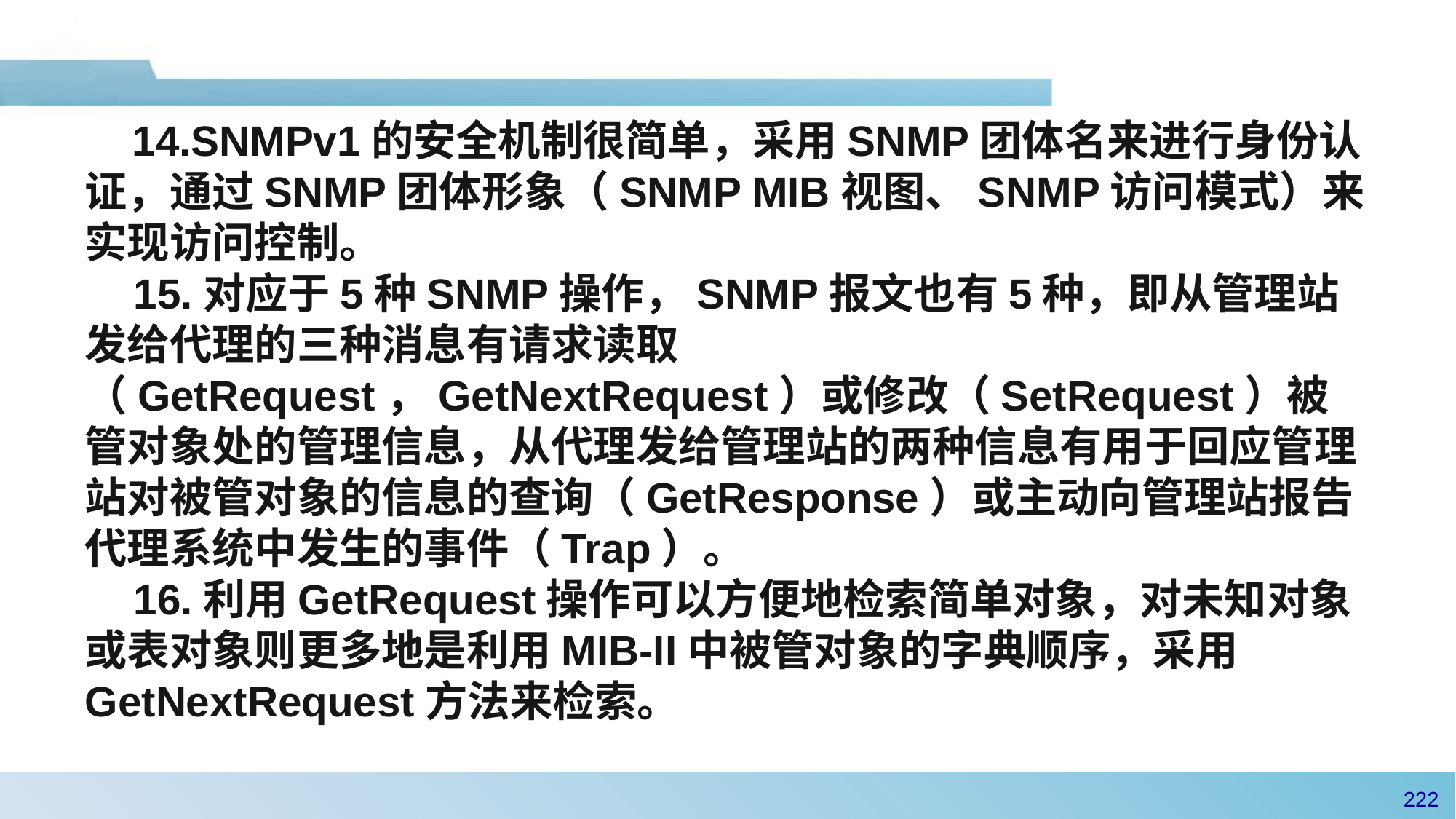

14.SNMPv1的安全机制很简单，采用SNMP团体名来进行身份认证，通过SNMP团体形象（SNMP MIB视图、SNMP访问模式）来实现访问控制。
    15.对应于5种SNMP操作，SNMP报文也有5种，即从管理站发给代理的三种消息有请求读取（GetRequest，GetNextRequest）或修改（SetRequest）被管对象处的管理信息，从代理发给管理站的两种信息有用于回应管理站对被管对象的信息的查询（GetResponse）或主动向管理站报告代理系统中发生的事件（Trap）。
    16.利用GetRequest操作可以方便地检索简单对象，对未知对象或表对象则更多地是利用MIB-II中被管对象的字典顺序，采用GetNextRequest方法来检索。

222